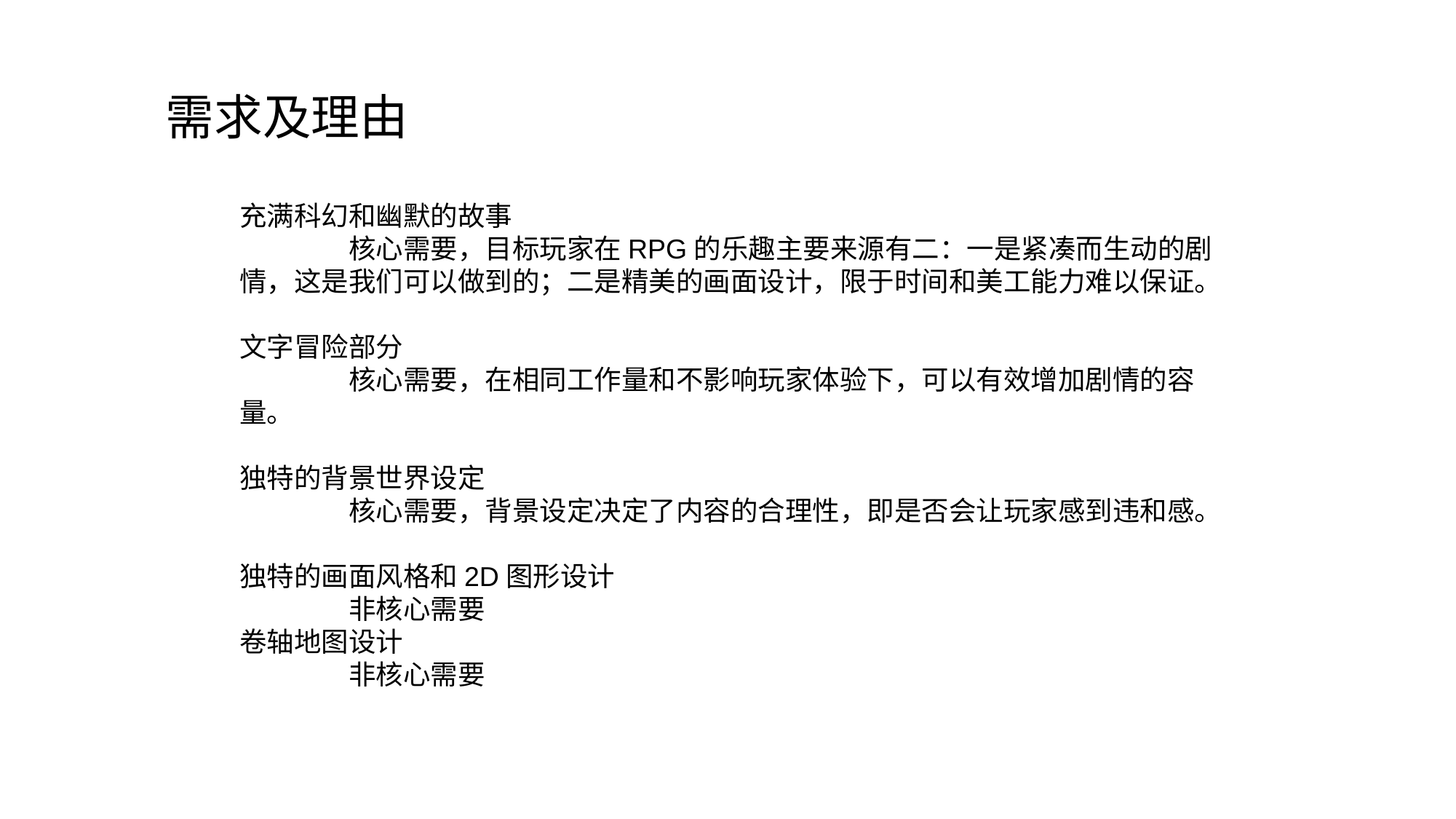

需求及理由
充满科幻和幽默的故事
	核心需要，目标玩家在RPG的乐趣主要来源有二：一是紧凑而生动的剧情，这是我们可以做到的；二是精美的画面设计，限于时间和美工能力难以保证。

文字冒险部分
	核心需要，在相同工作量和不影响玩家体验下，可以有效增加剧情的容量。

独特的背景世界设定
	核心需要，背景设定决定了内容的合理性，即是否会让玩家感到违和感。

独特的画面风格和2D图形设计
	非核心需要
卷轴地图设计
	非核心需要